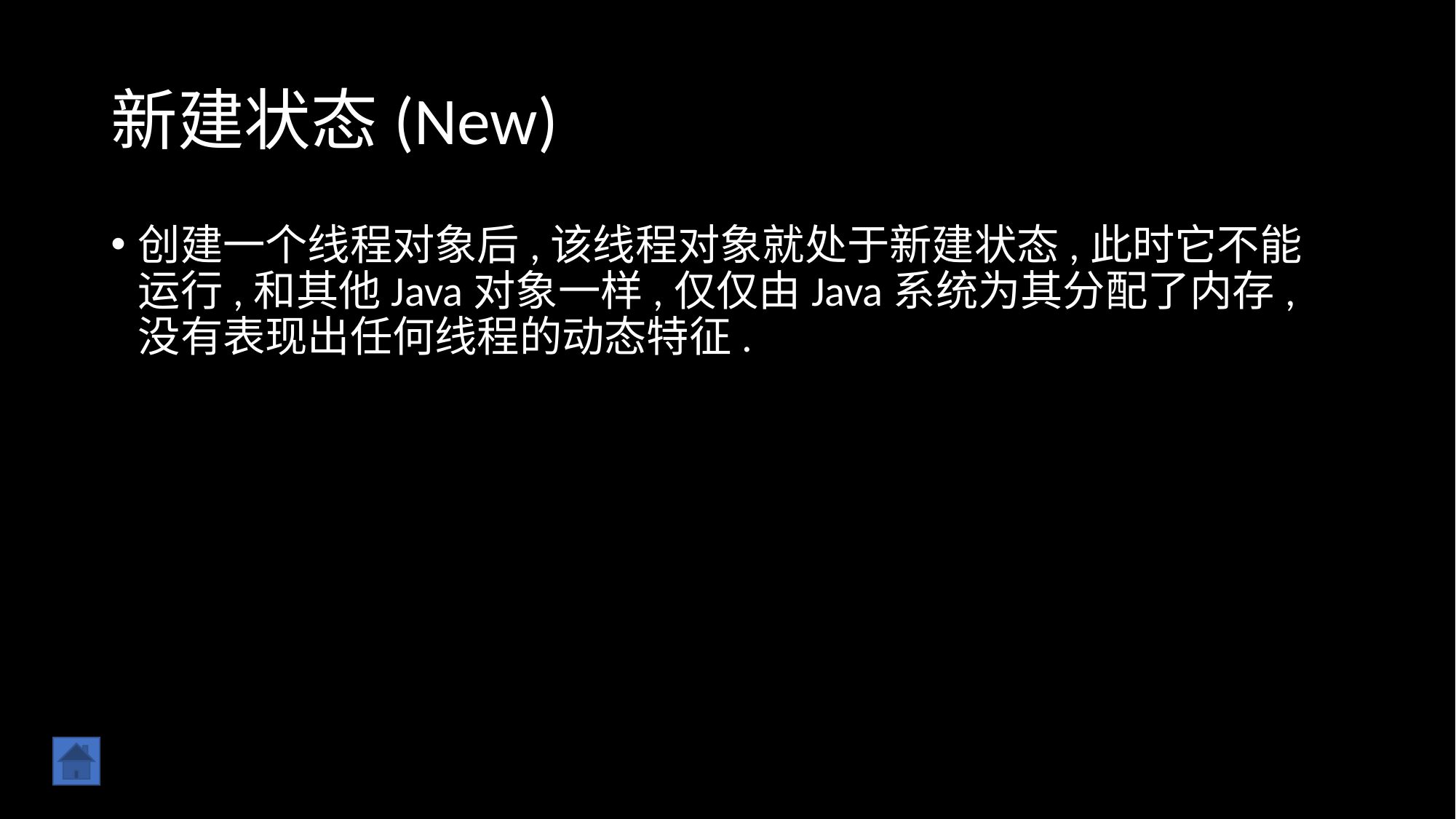

# 新建状态(New)
创建一个线程对象后,该线程对象就处于新建状态,此时它不能运行,和其他Java对象一样,仅仅由Java系统为其分配了内存,没有表现出任何线程的动态特征.